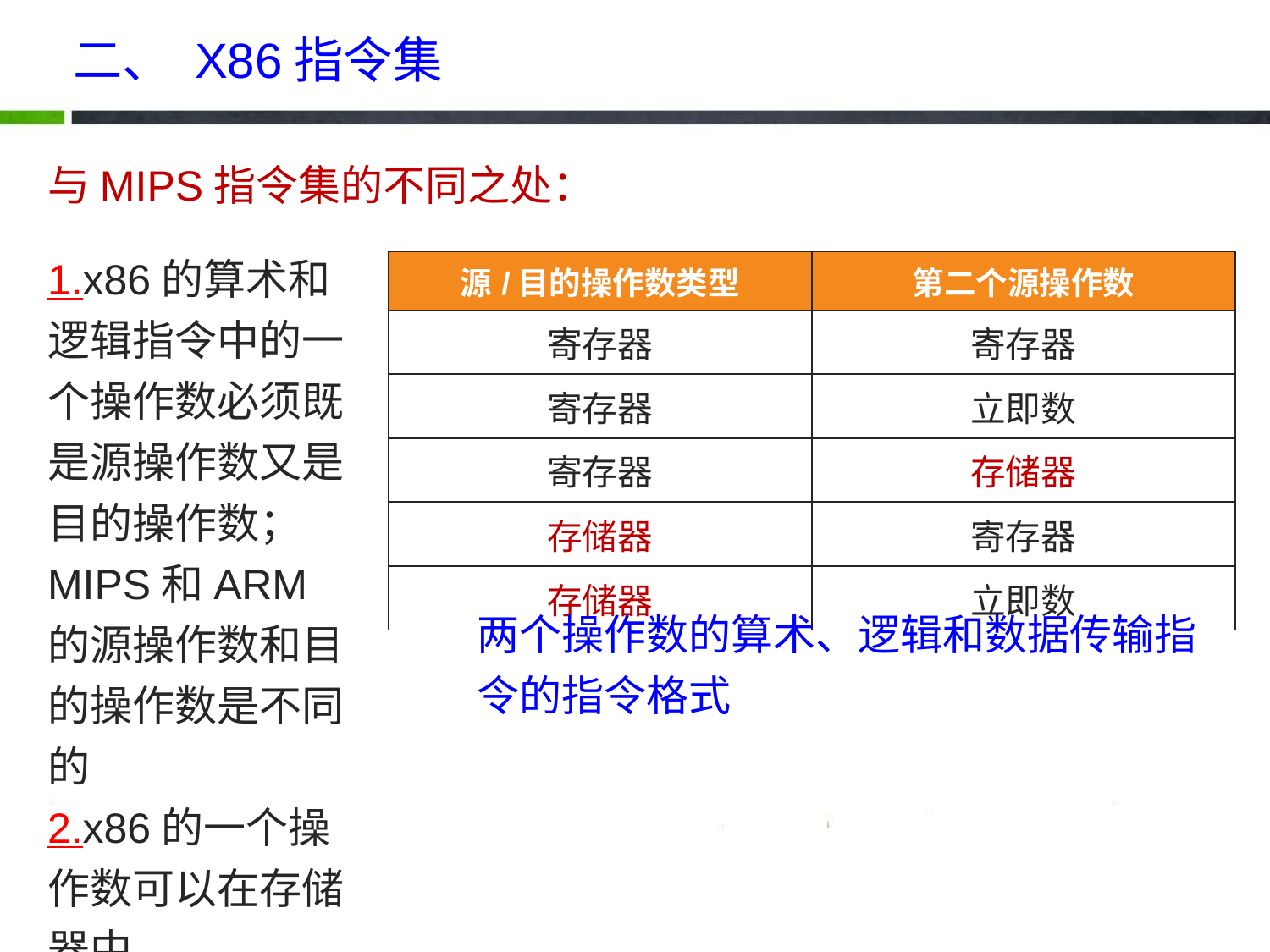

# 二、 X86指令集
与MIPS指令集的不同之处：
1.x86的算术和逻辑指令中的一个操作数必须既是源操作数又是目的操作数；MIPS和ARM的源操作数和目的操作数是不同的
2.x86的一个操作数可以在存储器中。
| 源/目的操作数类型 | 第二个源操作数 |
| --- | --- |
| 寄存器 | 寄存器 |
| 寄存器 | 立即数 |
| 寄存器 | 存储器 |
| 存储器 | 寄存器 |
| 存储器 | 立即数 |
两个操作数的算术、逻辑和数据传输指令的指令格式
46